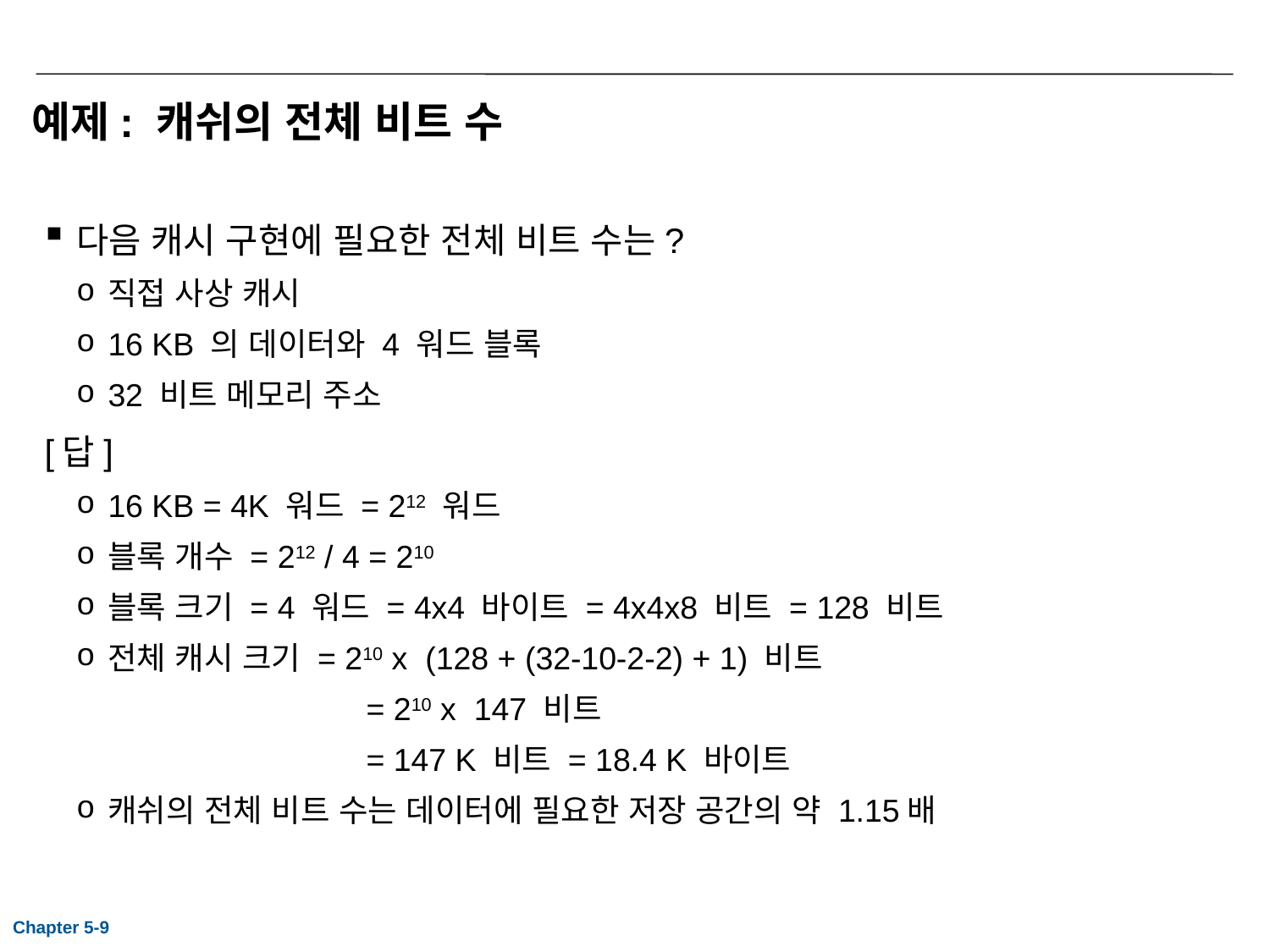

# 예제: 캐쉬의 전체 비트 수
다음 캐시 구현에 필요한 전체 비트 수는?
직접 사상 캐시
16 KB 의 데이터와 4 워드 블록
32 비트 메모리 주소
[답]
16 KB = 4K 워드 = 212 워드
블록 개수 = 212 / 4 = 210
블록 크기 = 4 워드 = 4x4 바이트 = 4x4x8 비트 = 128 비트
전체 캐시 크기 = 210 x  (128 + (32-10-2-2) + 1) 비트
= 210 x  147 비트
= 147 K 비트 = 18.4 K 바이트
캐쉬의 전체 비트 수는 데이터에 필요한 저장 공간의 약 1.15배
Chapter 5-9